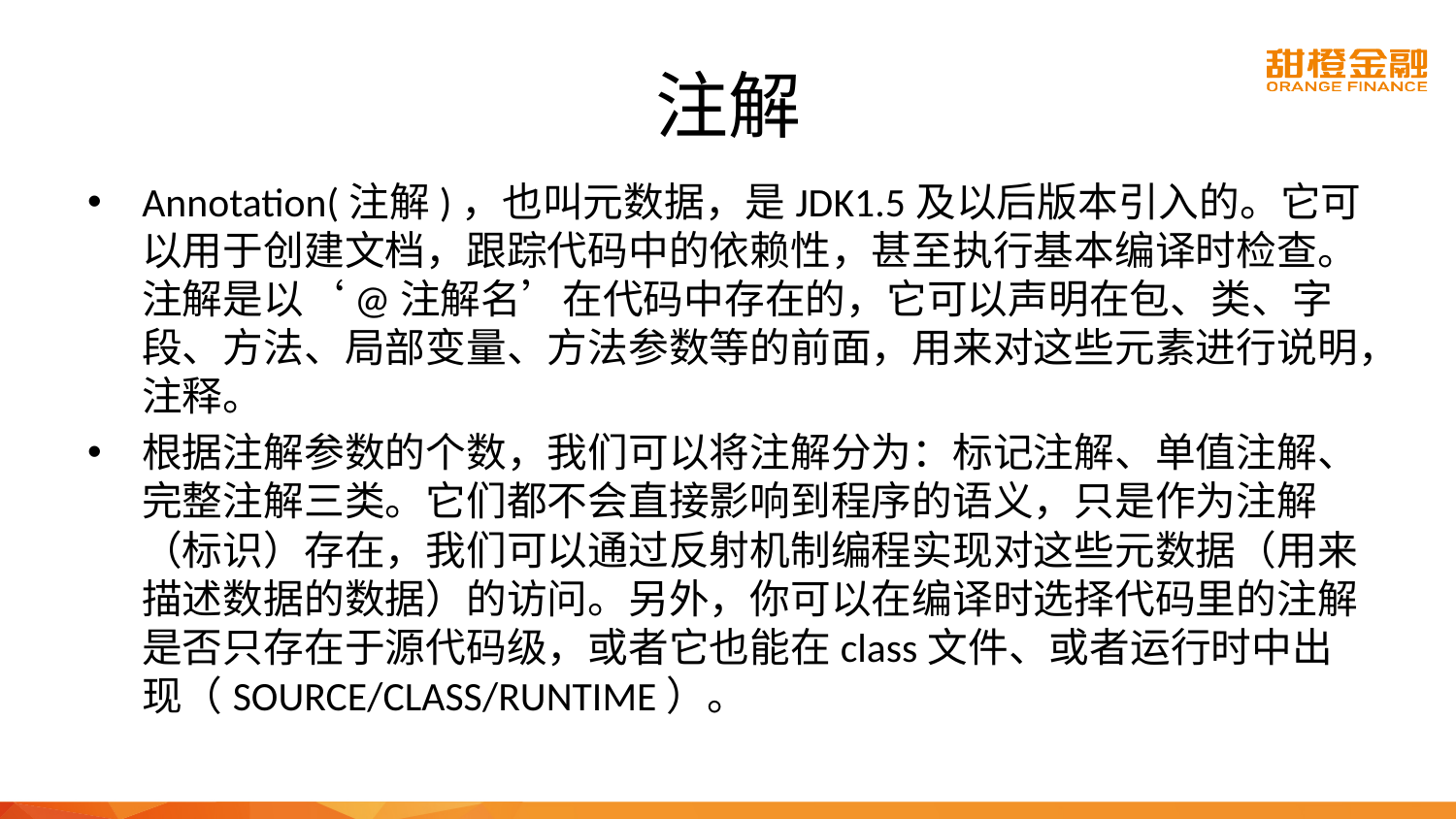

# 注解
Annotation(注解)，也叫元数据，是JDK1.5及以后版本引入的。它可以用于创建文档，跟踪代码中的依赖性，甚至执行基本编译时检查。注解是以‘@注解名’在代码中存在的，它可以声明在包、类、字段、方法、局部变量、方法参数等的前面，用来对这些元素进行说明，注释。
根据注解参数的个数，我们可以将注解分为：标记注解、单值注解、完整注解三类。它们都不会直接影响到程序的语义，只是作为注解（标识）存在，我们可以通过反射机制编程实现对这些元数据（用来描述数据的数据）的访问。另外，你可以在编译时选择代码里的注解是否只存在于源代码级，或者它也能在class文件、或者运行时中出现（SOURCE/CLASS/RUNTIME）。